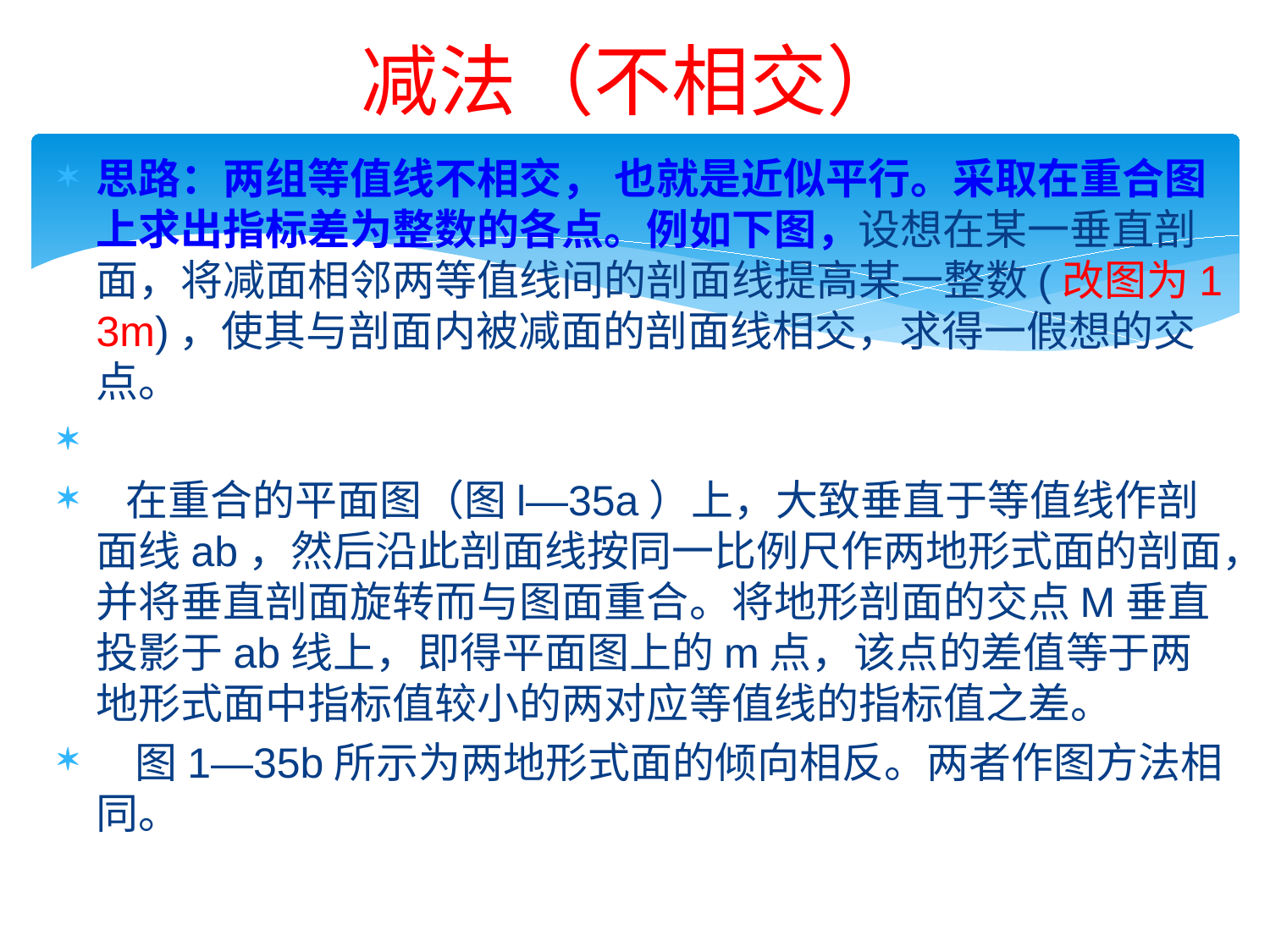

# 减法（不相交）
思路：两组等值线不相交， 也就是近似平行。采取在重合图上求出指标差为整数的各点。例如下图，设想在某一垂直剖面，将减面相邻两等值线间的剖面线提高某一整数(改图为1 3m)，使其与剖面内被减面的剖面线相交，求得一假想的交点。

  在重合的平面图（图l—35a）上，大致垂直于等值线作剖面线ab，然后沿此剖面线按同一比例尺作两地形式面的剖面，并将垂直剖面旋转而与图面重合。将地形剖面的交点M垂直投影于ab线上，即得平面图上的m点，该点的差值等于两地形式面中指标值较小的两对应等值线的指标值之差。
   图1—35b所示为两地形式面的倾向相反。两者作图方法相同。